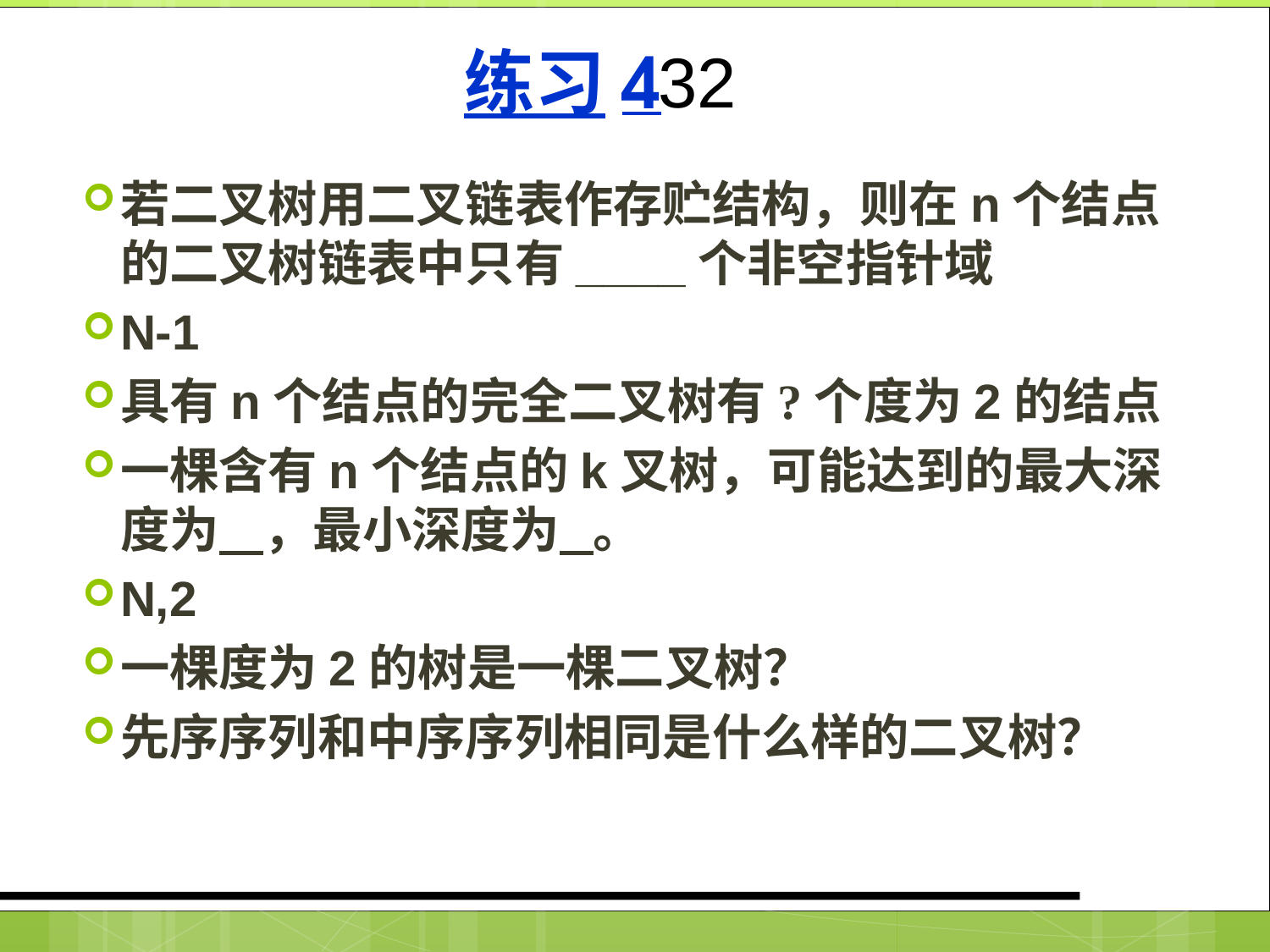

# 练习4
32
若二叉树用二叉链表作存贮结构，则在n个结点的二叉树链表中只有____个非空指针域
N-1
具有n个结点的完全二叉树有?个度为2的结点
一棵含有n个结点的k叉树，可能达到的最大深度为    ，最小深度为   。
N,2
一棵度为2的树是一棵二叉树？
先序序列和中序序列相同是什么样的二叉树？